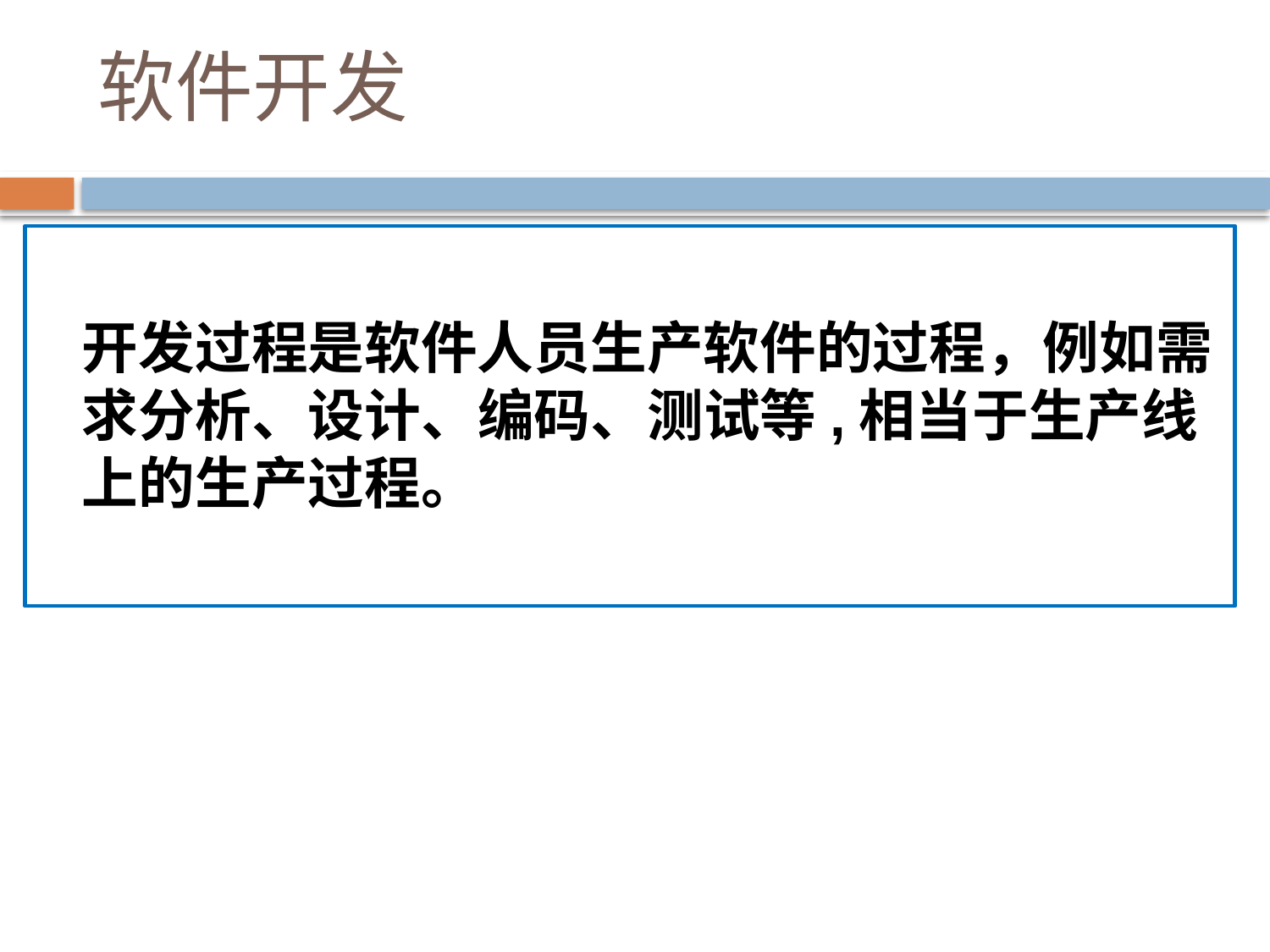

# 软件开发

	开发过程是软件人员生产软件的过程，例如需求分析、设计、编码、测试等,相当于生产线上的生产过程。